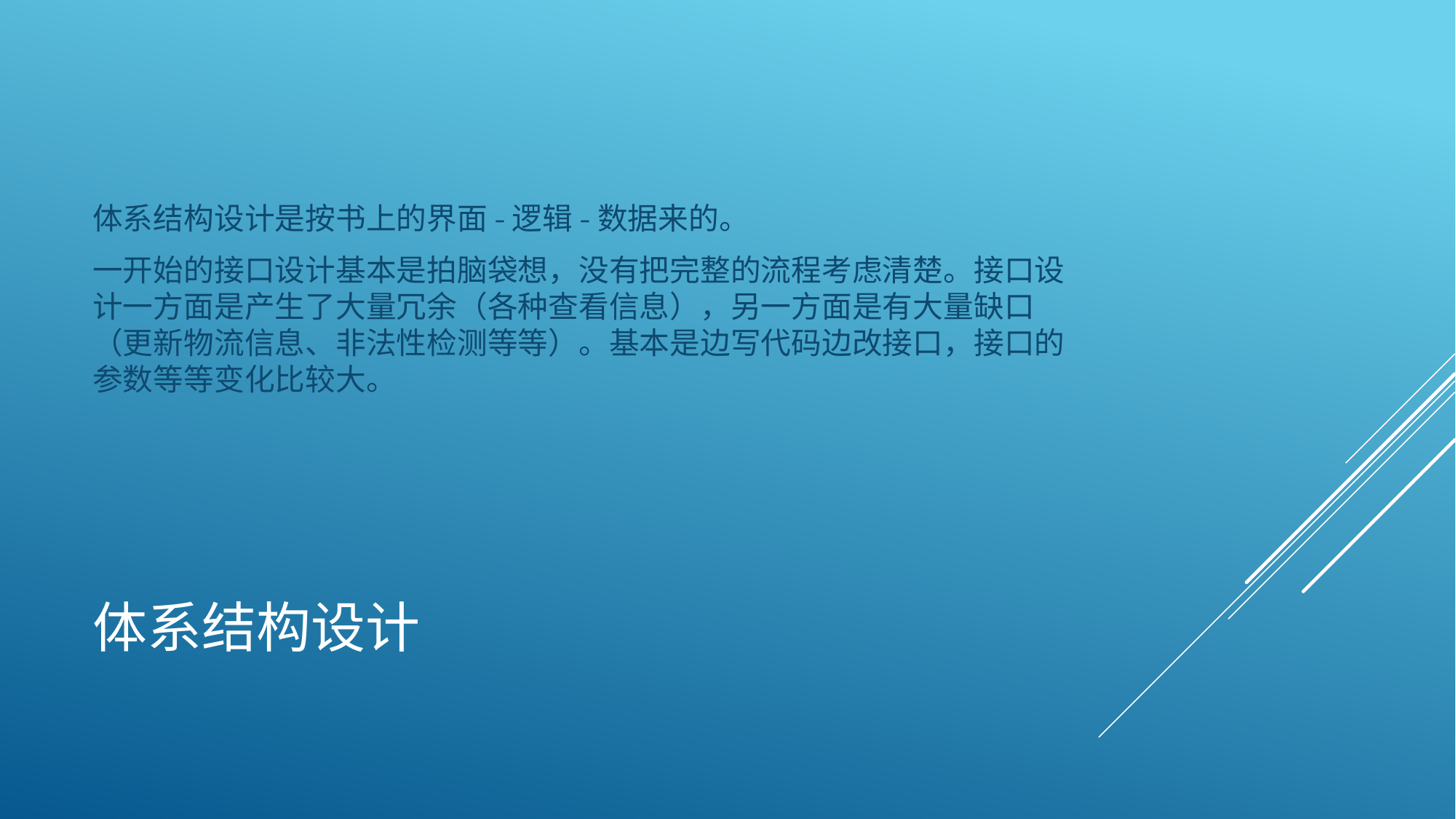

体系结构设计是按书上的界面-逻辑-数据来的。
一开始的接口设计基本是拍脑袋想，没有把完整的流程考虑清楚。接口设计一方面是产生了大量冗余（各种查看信息），另一方面是有大量缺口（更新物流信息、非法性检测等等）。基本是边写代码边改接口，接口的参数等等变化比较大。
# 体系结构设计